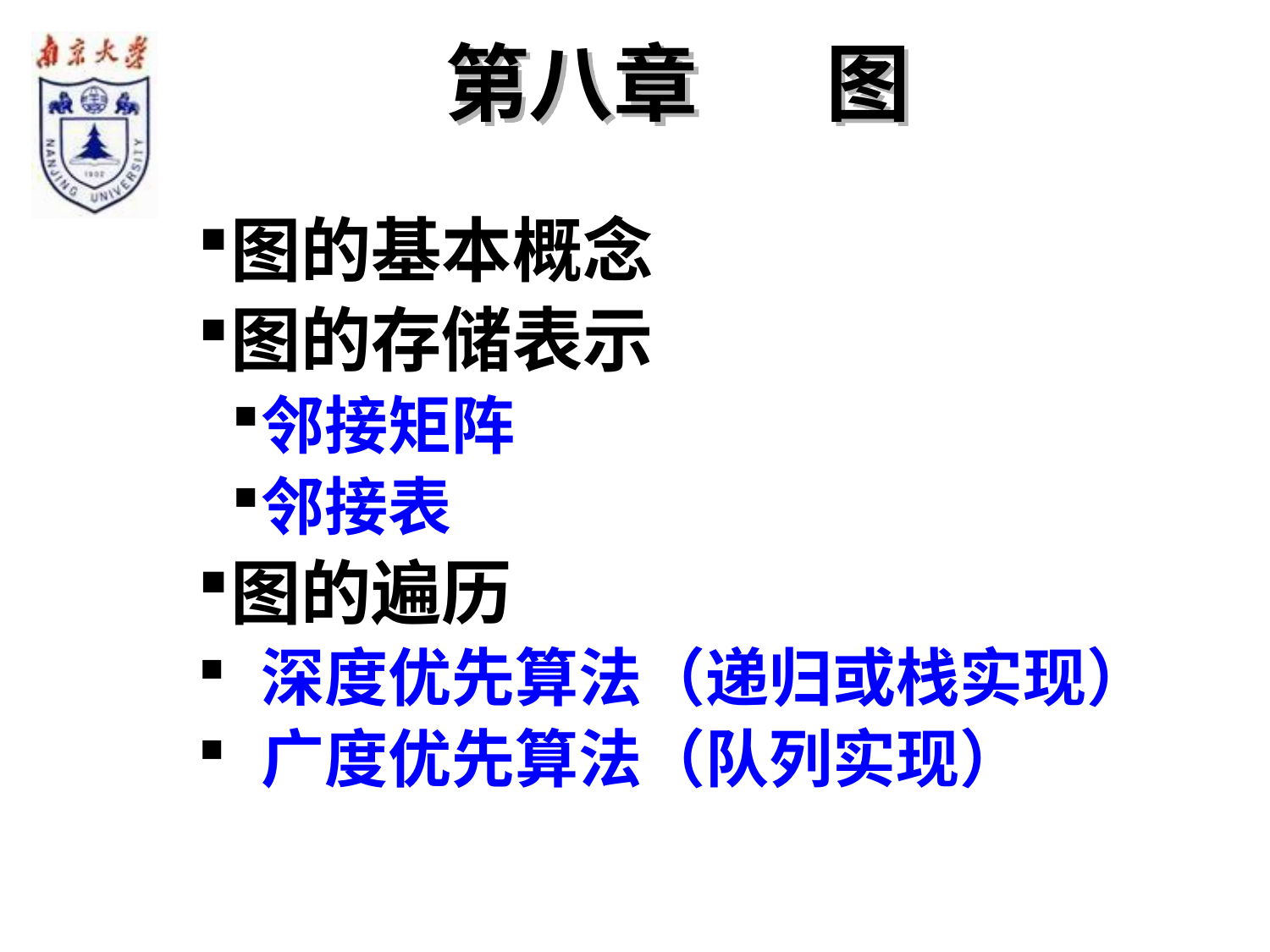

第八章 	图
图的基本概念
图的存储表示
邻接矩阵
邻接表
图的遍历
深度优先算法（递归或栈实现）
广度优先算法（队列实现）